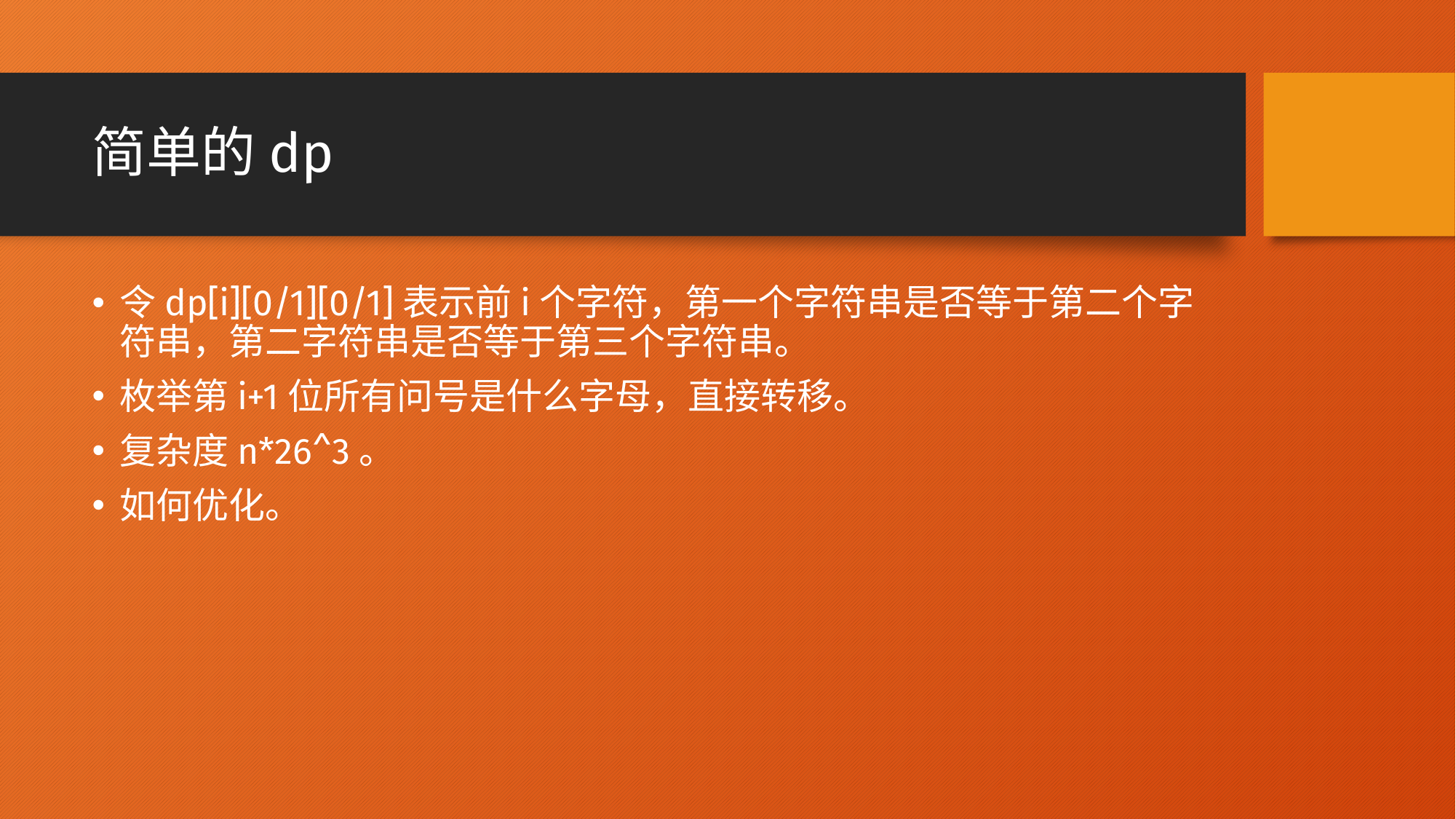

# 简单的dp
令dp[i][0/1][0/1]表示前i个字符，第一个字符串是否等于第二个字符串，第二字符串是否等于第三个字符串。
枚举第i+1位所有问号是什么字母，直接转移。
复杂度n*26^3。
如何优化。